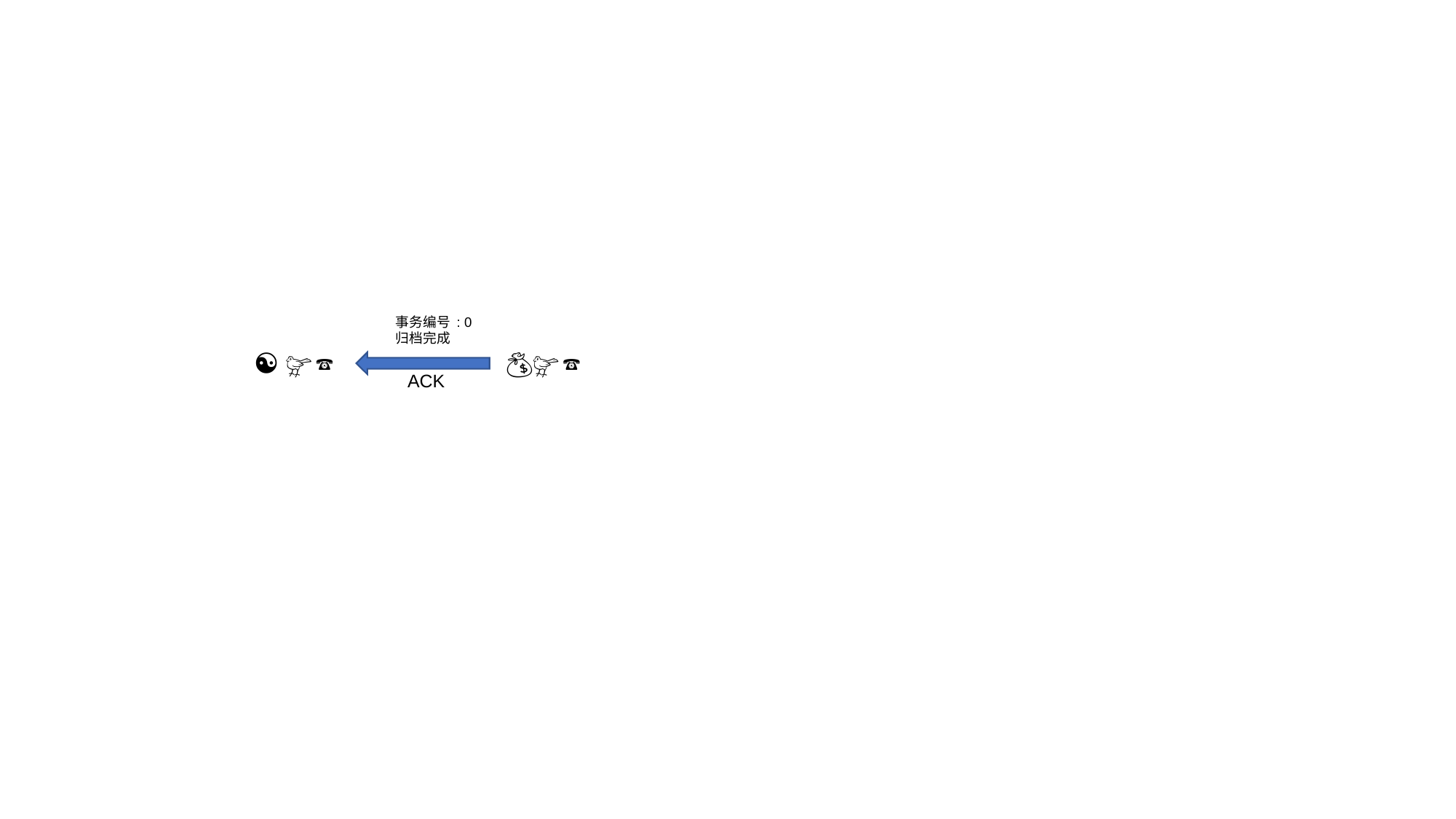

事务编号 : 0
归档完成
☯️
🐦

💰
🐦

☎️
☎️

ACK